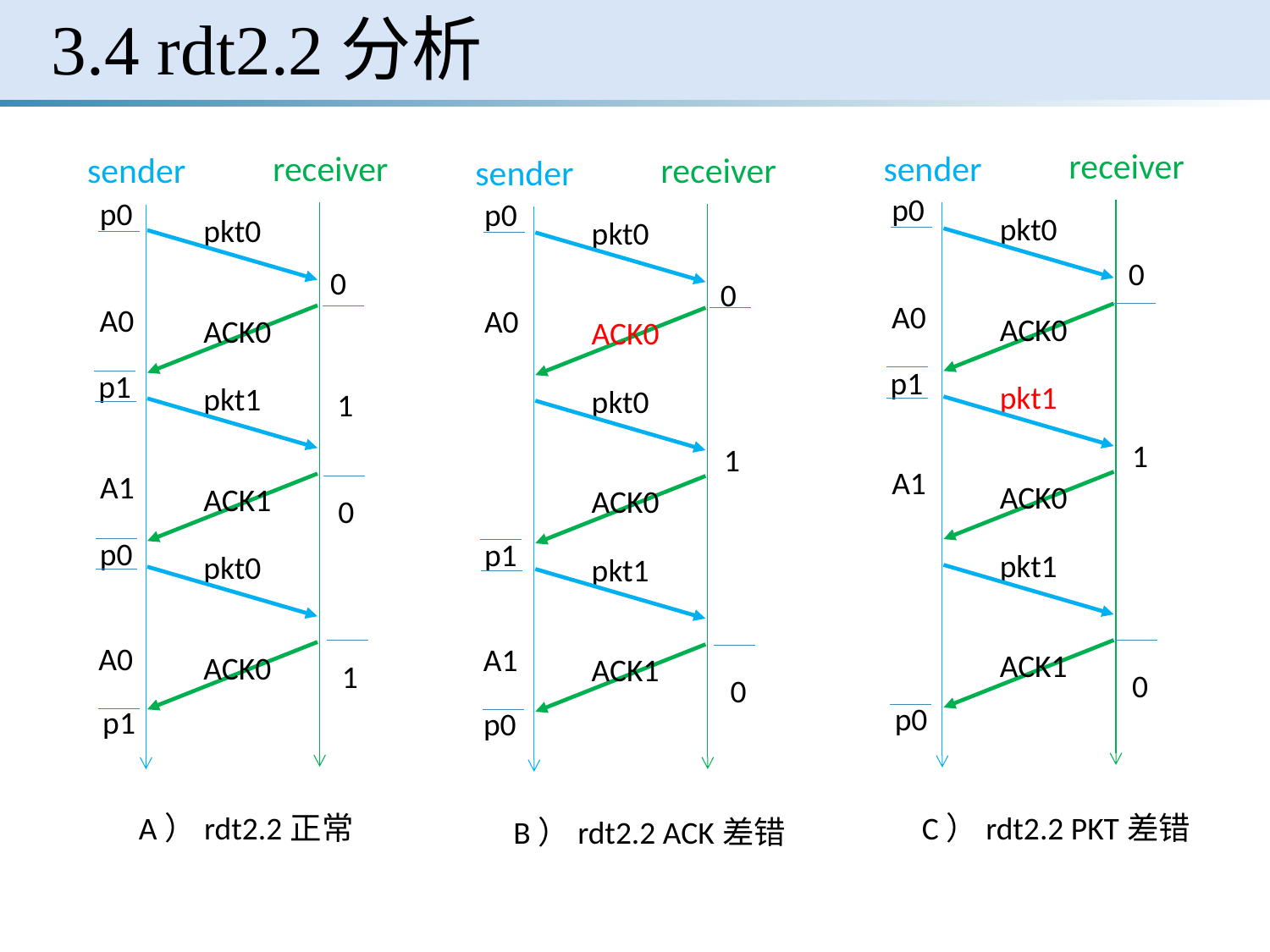

# 3.4 rdt2.2分析
receiver
receiver
sender
sender
receiver
sender
p0
p0
p0
pkt0
pkt0
pkt0
0
0
0
A0
A0
A0
ACK0
ACK0
ACK0
p1
p1
pkt1
pkt1
pkt0
1
1
1
A1
A1
ACK0
ACK1
ACK0
0
p0
p1
pkt1
pkt0
pkt1
A0
A1
ACK1
ACK0
ACK1
1
0
0
p0
p1
p0
A）rdt2.2正常
C）rdt2.2 PKT差错
B）rdt2.2 ACK差错